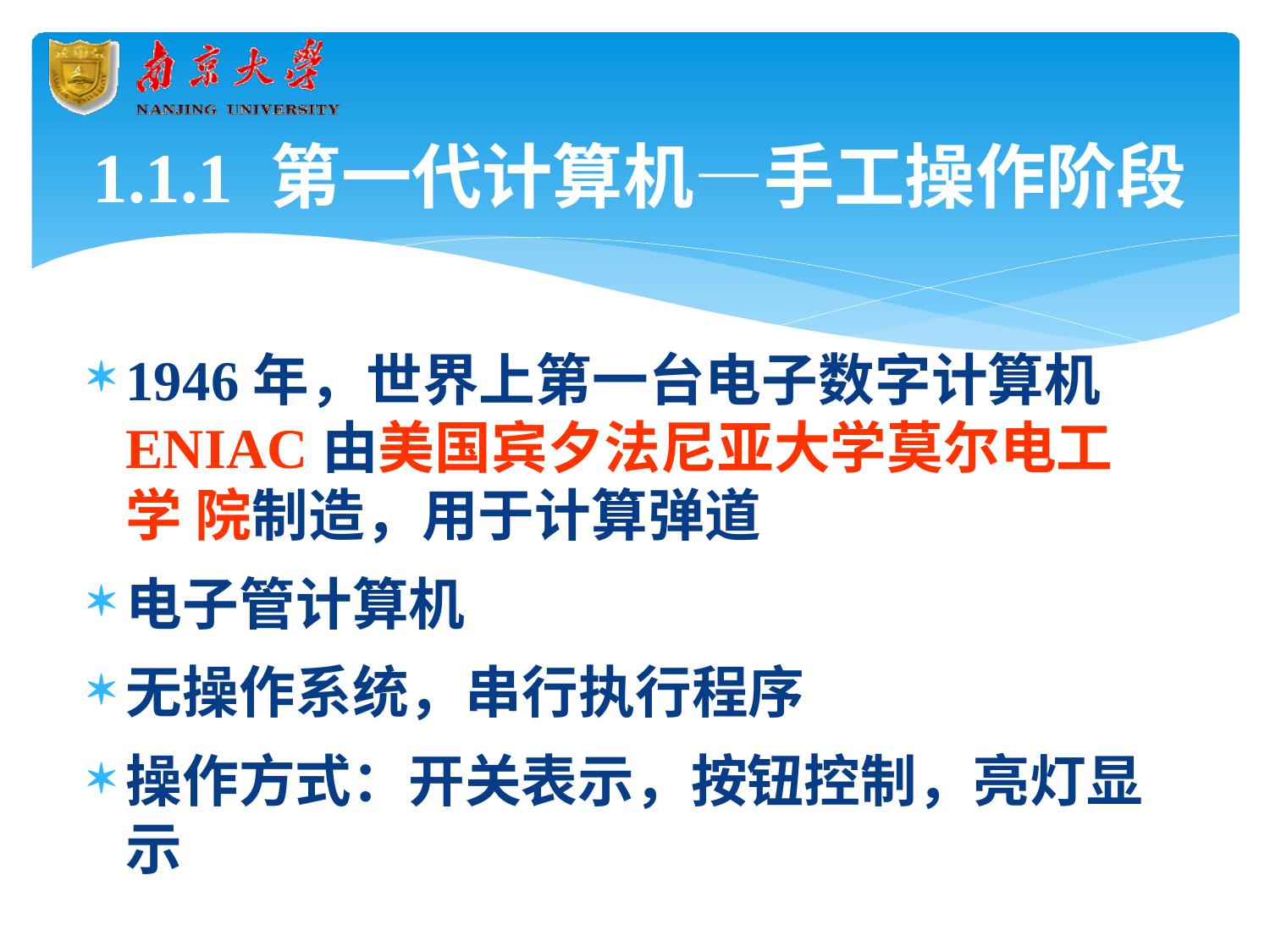

# 1.1.1	第一代计算机—手工操作阶段
1946年，世界上第一台电子数字计算机
ENIAC由美国宾夕法尼亚大学莫尔电工学 院制造，用于计算弹道
电子管计算机
无操作系统，串行执行程序
操作方式：开关表示，按钮控制，亮灯显示